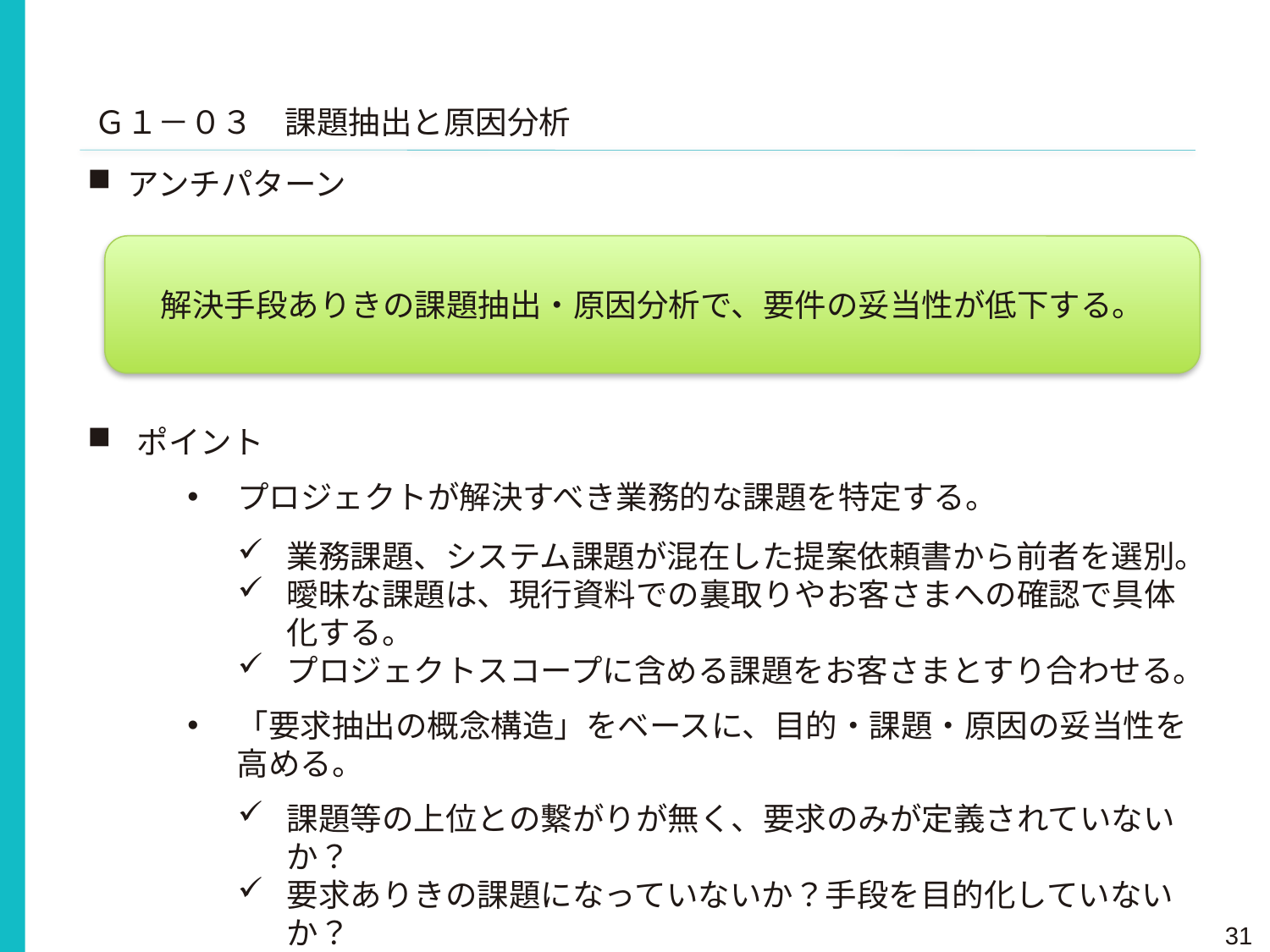

Ｇ１－０３　課題抽出と原因分析
アンチパターン
解決手段ありきの課題抽出・原因分析で、要件の妥当性が低下する。
ポイント

プロジェクトが解決すべき業務的な課題を特定する。

業務課題、システム課題が混在した提案依頼書から前者を選別。
曖昧な課題は、現行資料での裏取りやお客さまへの確認で具体化する。
プロジェクトスコープに含める課題をお客さまとすり合わせる。

「要求抽出の概念構造」をベースに、目的・課題・原因の妥当性を高める。

課題等の上位との繋がりが無く、要求のみが定義されていないか？
要求ありきの課題になっていないか？手段を目的化していないか？
(目的と手段の見分け方　→　目的：対象+状態　　手段：対象+動詞)
課題解消が目的、目標の実現に寄与するか？十分か？

31